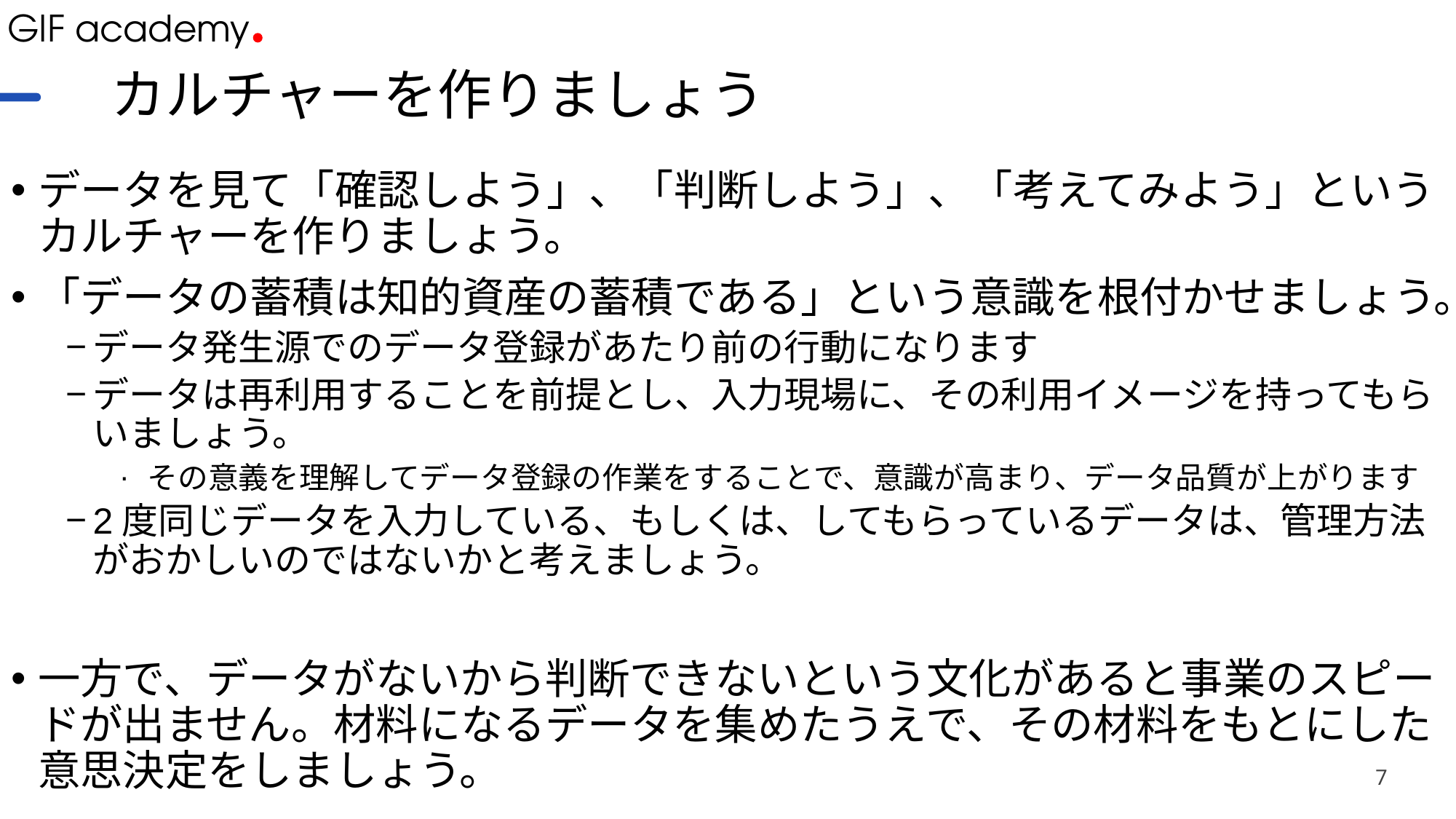

# カルチャーを作りましょう
データを見て「確認しよう」、「判断しよう」、「考えてみよう」というカルチャーを作りましょう。
「データの蓄積は知的資産の蓄積である」という意識を根付かせましょう。
データ発生源でのデータ登録があたり前の行動になります
データは再利用することを前提とし、入力現場に、その利用イメージを持ってもらいましょう。
その意義を理解してデータ登録の作業をすることで、意識が高まり、データ品質が上がります
2度同じデータを入力している、もしくは、してもらっているデータは、管理方法がおかしいのではないかと考えましょう。

一方で、データがないから判断できないという文化があると事業のスピードが出ません。材料になるデータを集めたうえで、その材料をもとにした意思決定をしましょう。
7